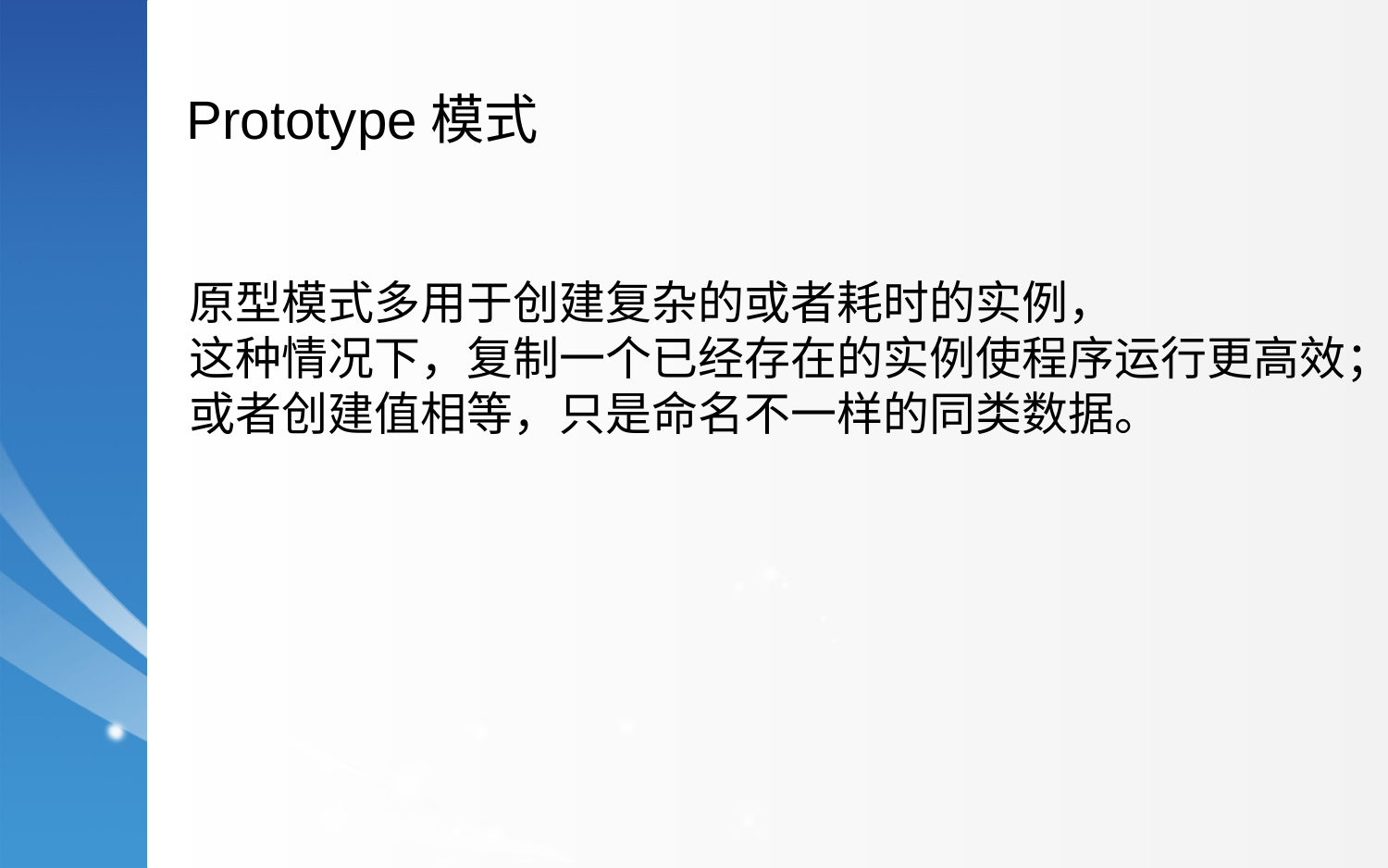

Prototype模式
原型模式多用于创建复杂的或者耗时的实例，
这种情况下，复制一个已经存在的实例使程序运行更高效；
或者创建值相等，只是命名不一样的同类数据。